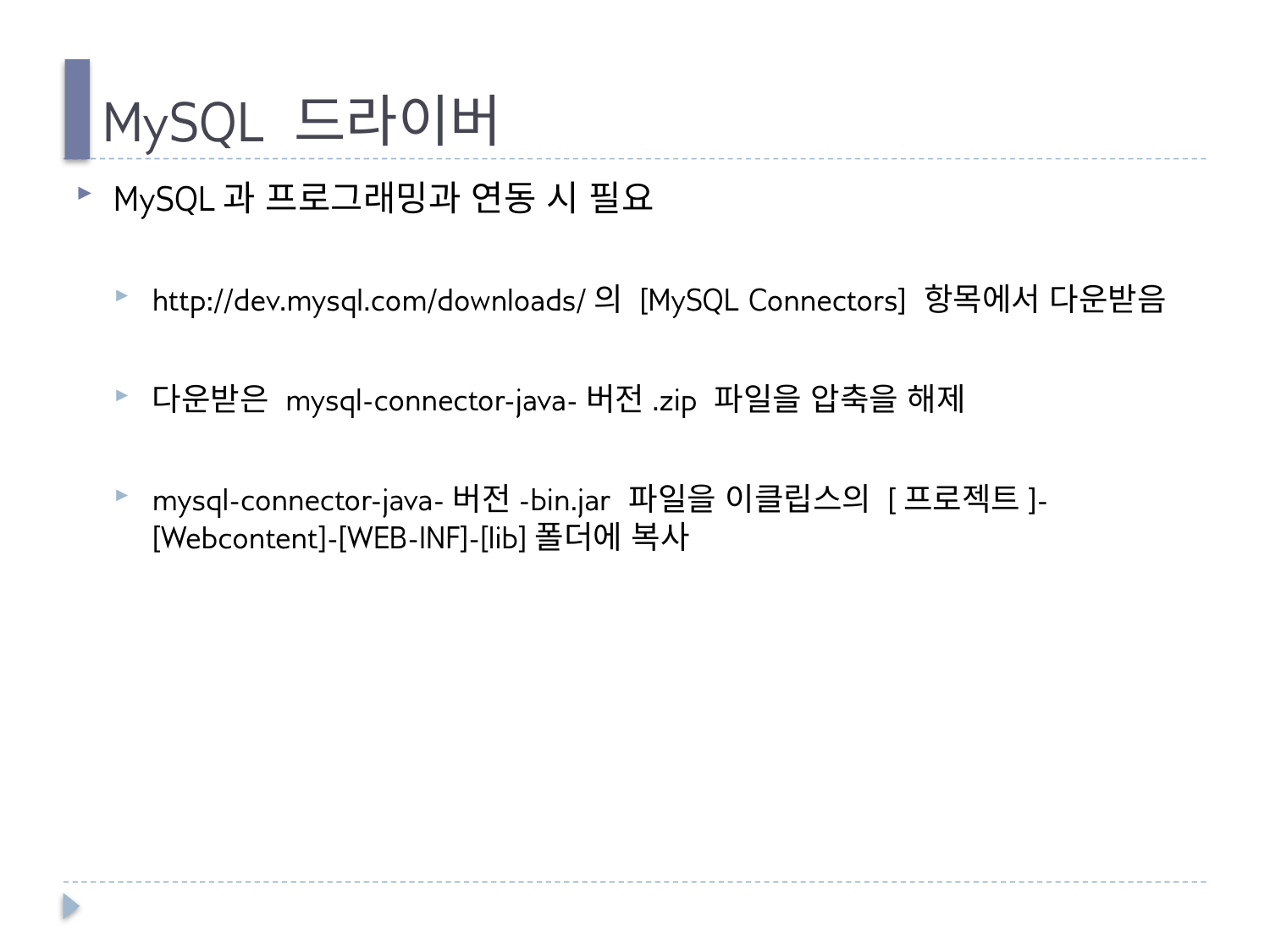

# MySQL 드라이버
MySQL과 프로그래밍과 연동 시 필요

http://dev.mysql.com/downloads/의 [MySQL Connectors] 항목에서 다운받음

다운받은 mysql-connector-java-버전.zip 파일을 압축을 해제

mysql-connector-java-버전-bin.jar 파일을 이클립스의 [프로젝트]-[Webcontent]-[WEB-INF]-[lib]폴더에 복사